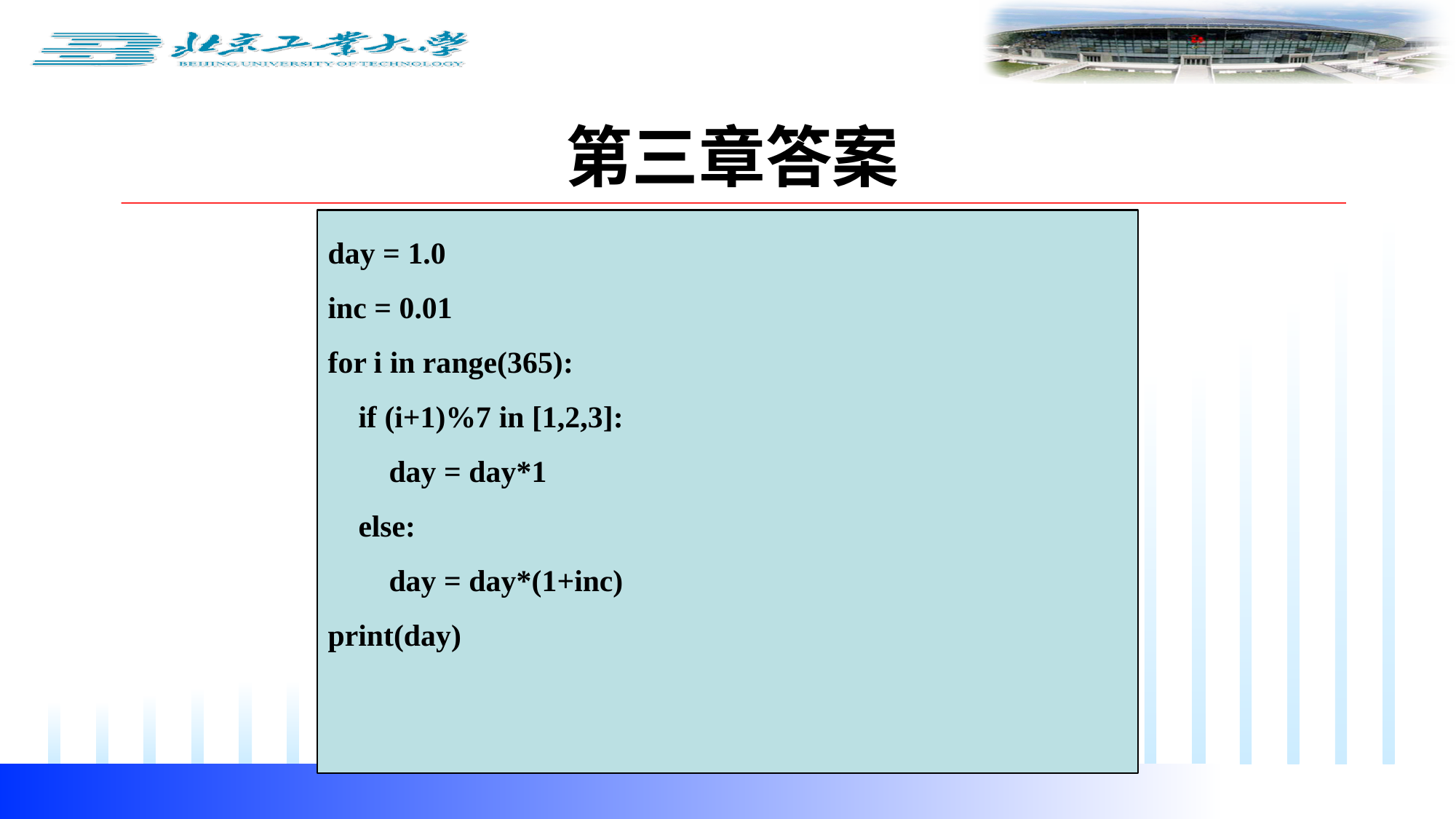

第三章答案
day = 1.0
inc = 0.01
for i in range(365):
    if (i+1)%7 in [1,2,3]:
        day = day*1
    else:
        day = day*(1+inc)
print(day)